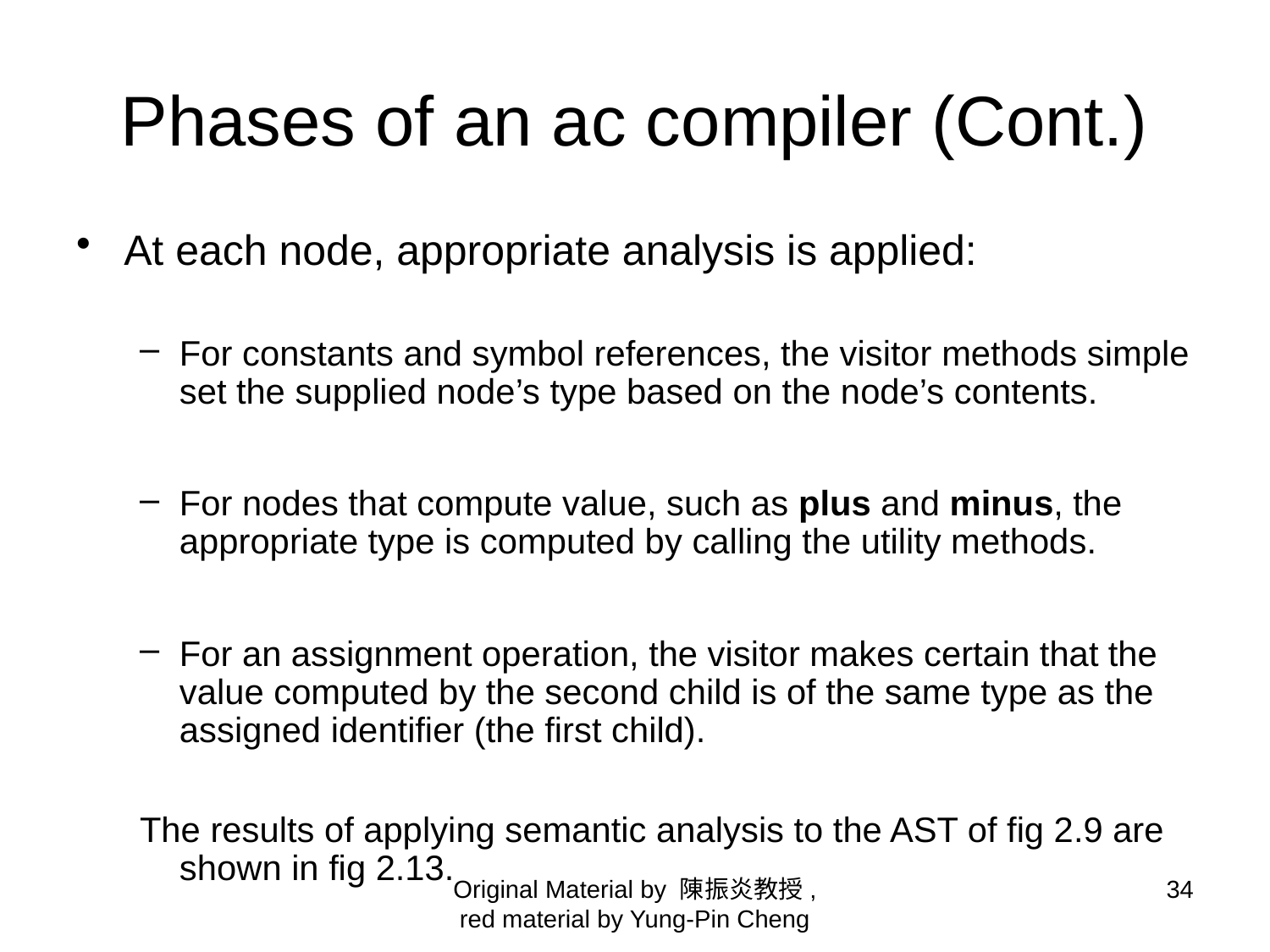

# Phases of an ac compiler (Cont.)
At each node, appropriate analysis is applied:

For constants and symbol references, the visitor methods simple set the supplied node’s type based on the node’s contents.

For nodes that compute value, such as plus and minus, the appropriate type is computed by calling the utility methods.

For an assignment operation, the visitor makes certain that the value computed by the second child is of the same type as the assigned identifier (the first child).

The results of applying semantic analysis to the AST of fig 2.9 are shown in fig 2.13.
Original Material by 陳振炎教授, red material by Yung-Pin Cheng
34